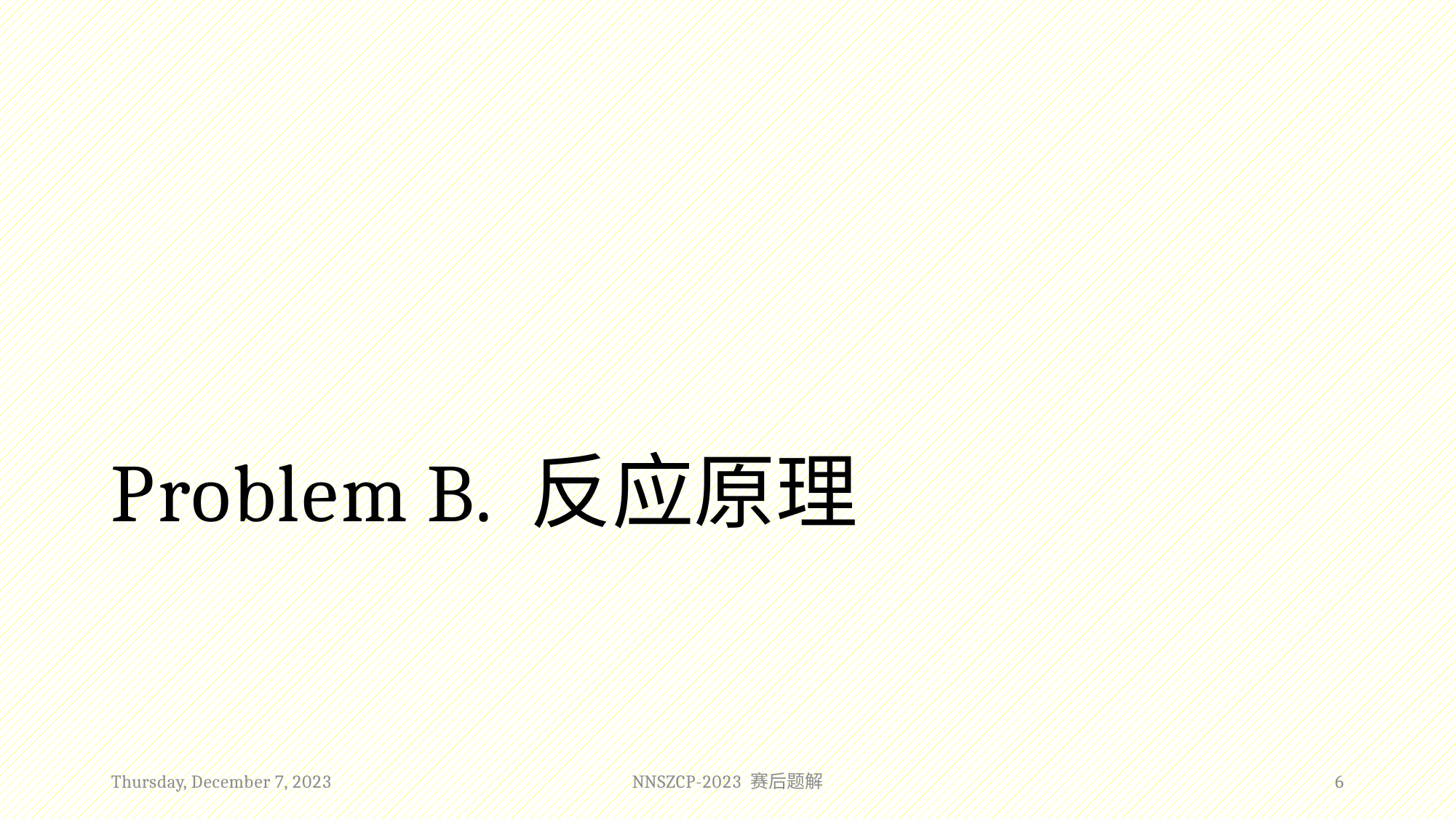

# Problem B. 反应原理
Thursday, December 7, 2023
NNSZCP-2023 赛后题解
6